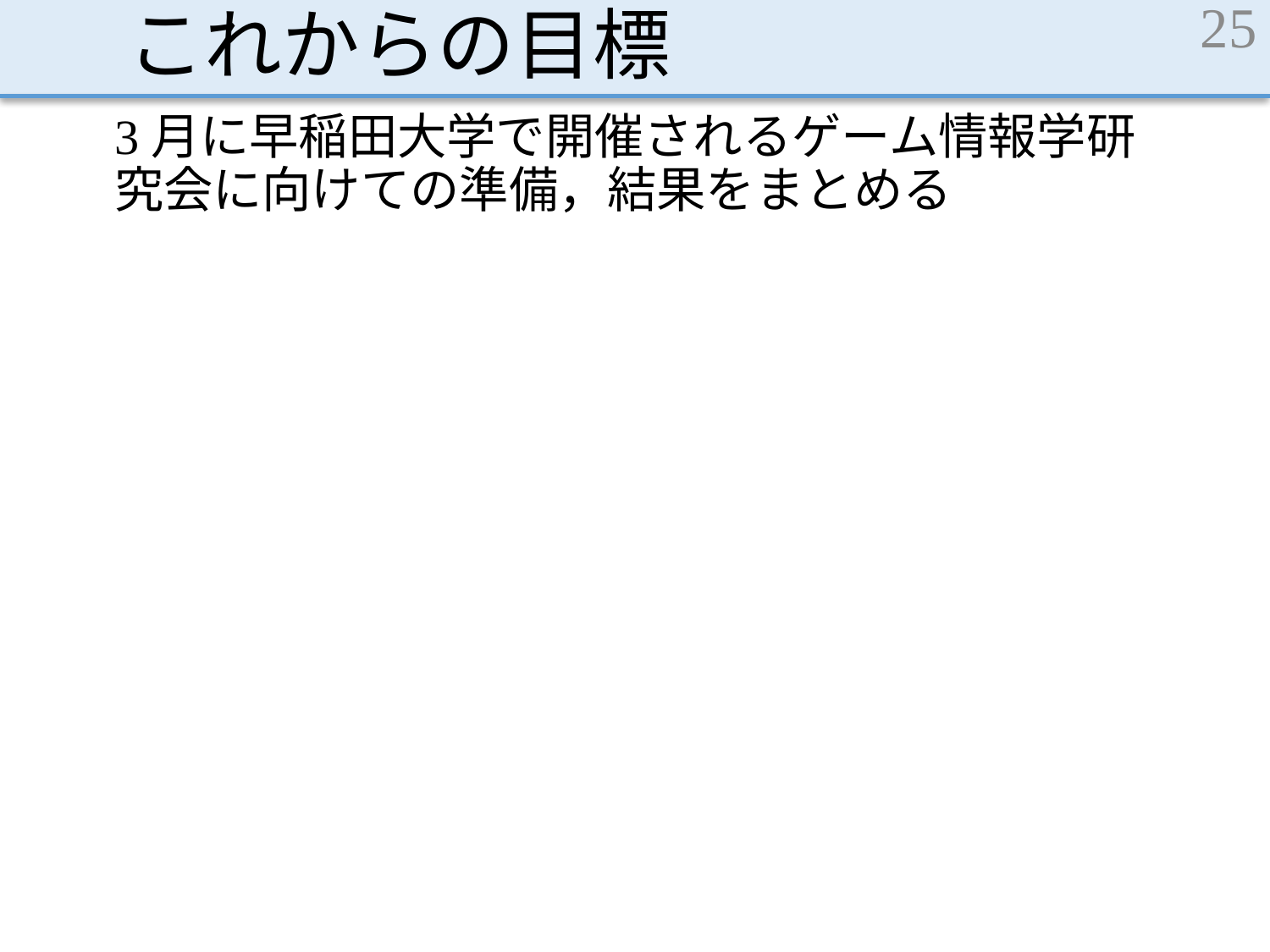

# これからの目標
25
3月に早稲田大学で開催されるゲーム情報学研究会に向けての準備，結果をまとめる